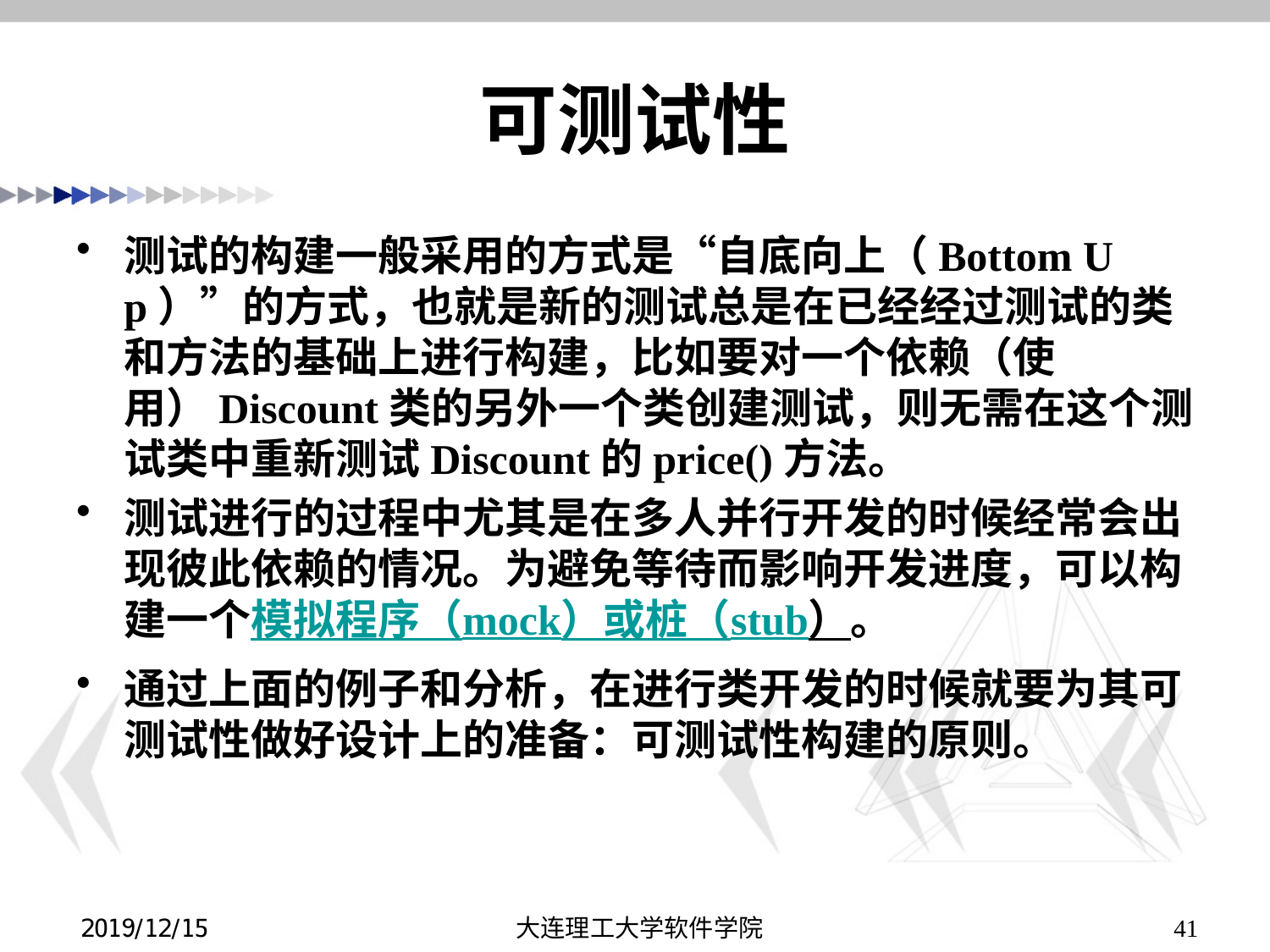

# 可测试性
测试的构建一般采用的方式是“自底向上（Bottom Up）”的方式，也就是新的测试总是在已经经过测试的类和方法的基础上进行构建，比如要对一个依赖（使用）Discount类的另外一个类创建测试，则无需在这个测试类中重新测试Discount的price()方法。
测试进行的过程中尤其是在多人并行开发的时候经常会出现彼此依赖的情况。为避免等待而影响开发进度，可以构建一个模拟程序（mock）或桩（stub）。
通过上面的例子和分析，在进行类开发的时候就要为其可测试性做好设计上的准备：可测试性构建的原则。
2019/12/15
大连理工大学软件学院
41